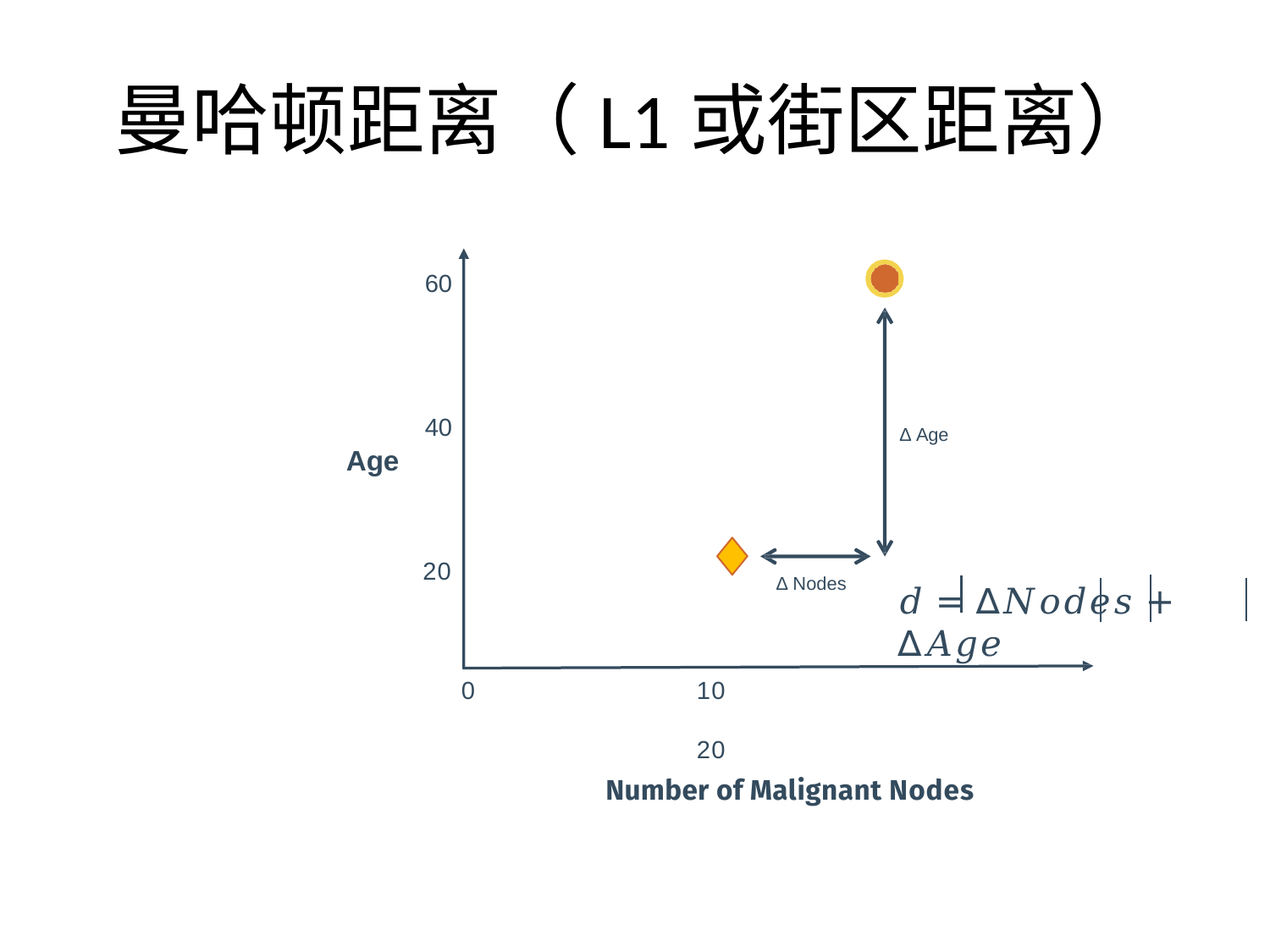

# 曼哈顿距离（L1或街区距离）

60

40
∆ Age
Age

20
∆ Nodes

𝑑 = ∆𝑁𝑜𝑑𝑒𝑠 + ∆𝐴𝑔𝑒

10	20
Number of Malignant Nodes
0